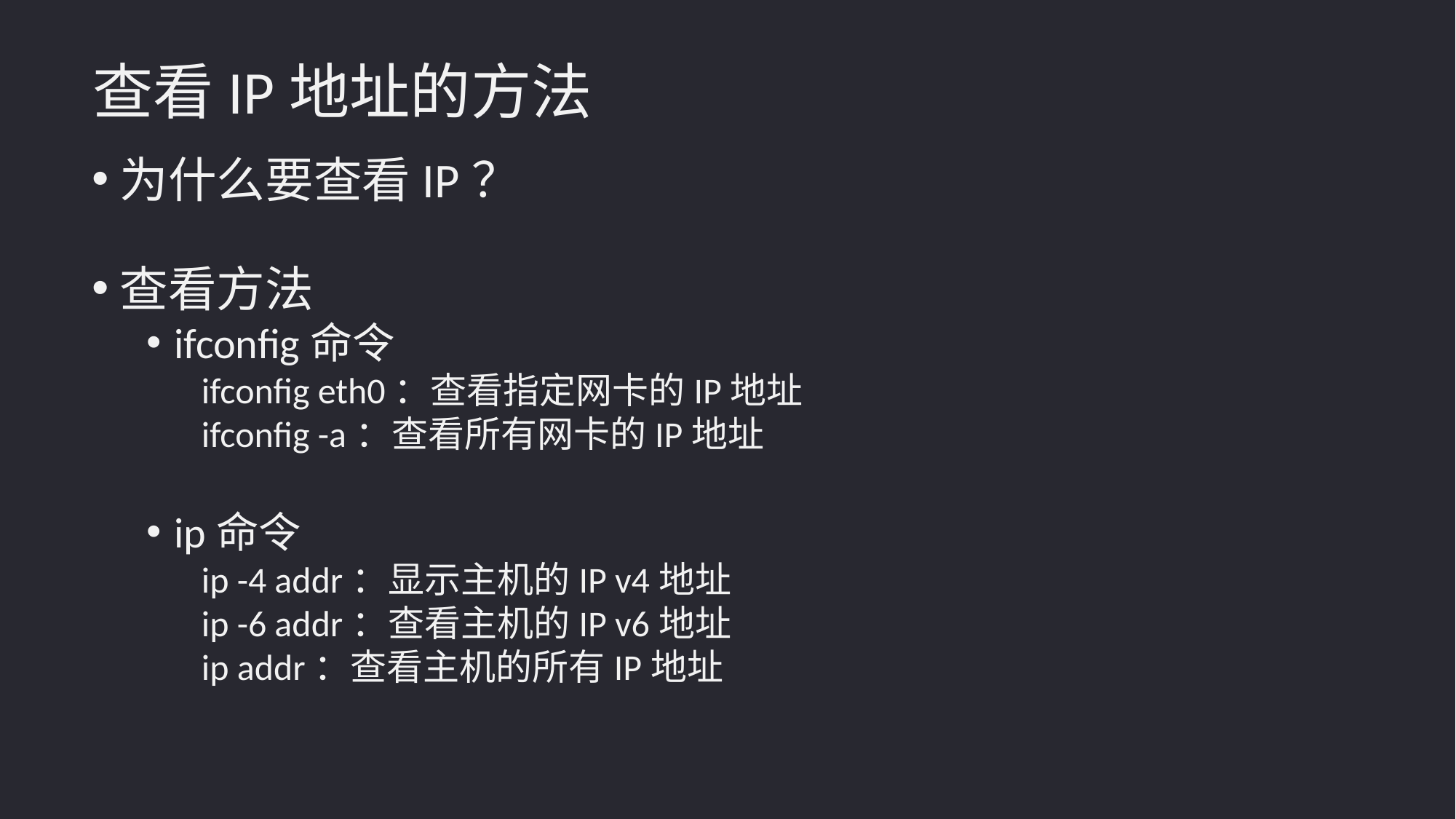

查看IP地址的方法
为什么要查看IP？

查看方法
ifconfig命令
ifconfig eth0：查看指定网卡的IP地址
ifconfig -a：查看所有网卡的IP地址

ip命令
ip -4 addr：显示主机的IP v4地址
ip -6 addr：查看主机的IP v6地址
ip addr：查看主机的所有IP地址